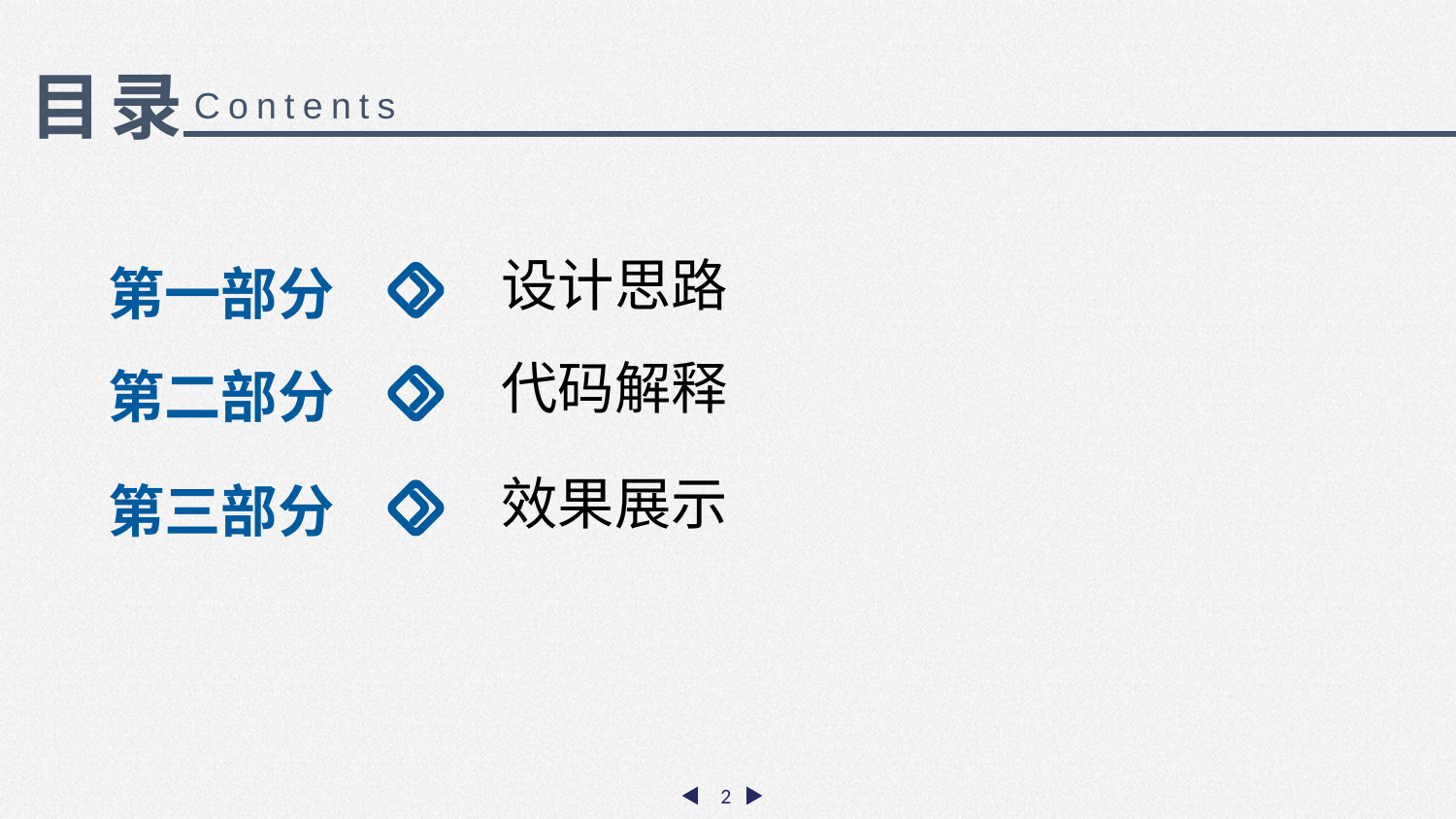

Success Words
目录
Contents
设计思路
第一部分

代码解释
第二部分

效果展示
第三部分

2